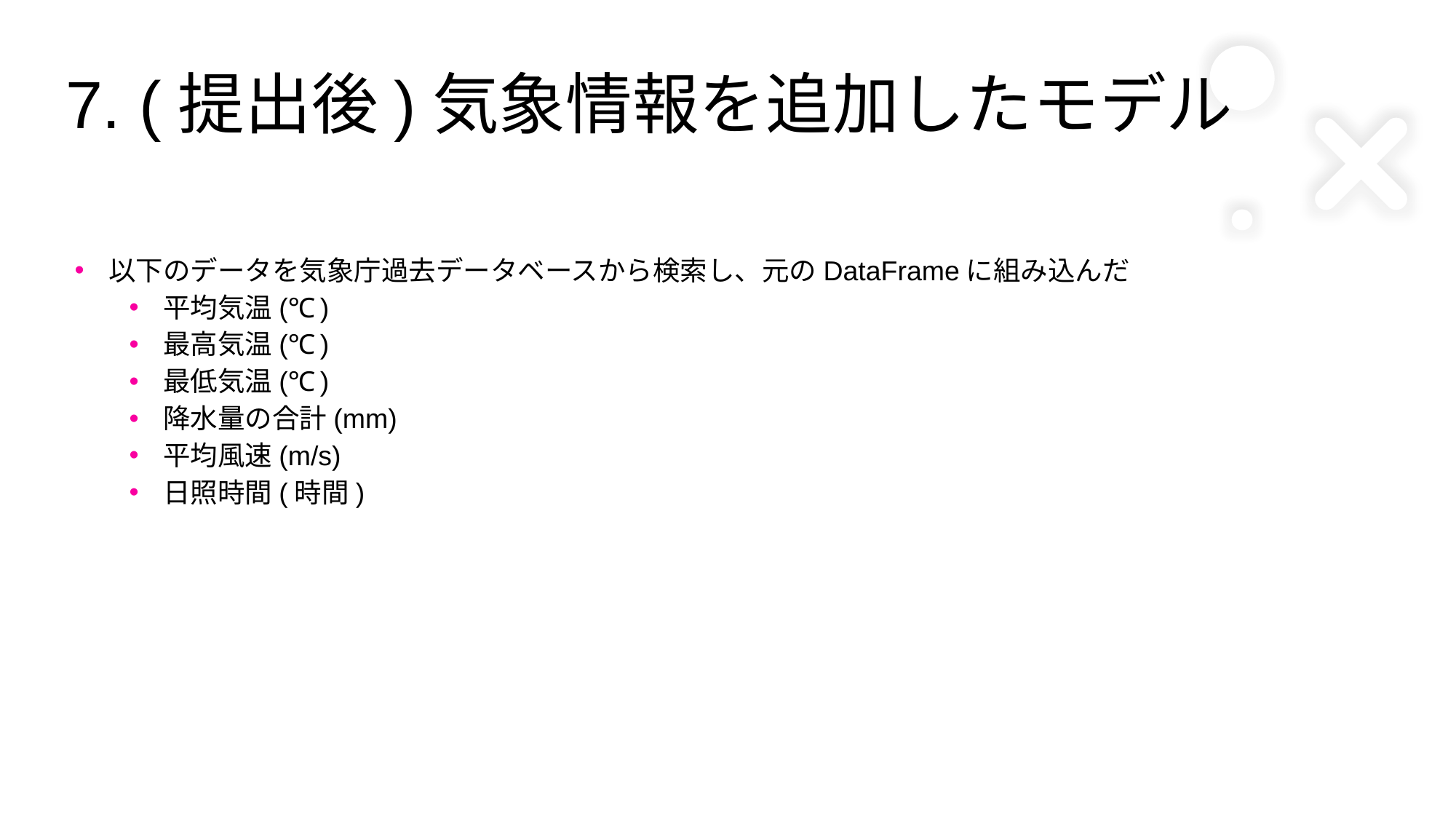

# 7. (提出後)気象情報を追加したモデル
以下のデータを気象庁過去データベースから検索し、元のDataFrameに組み込んだ
平均気温(℃)
最高気温(℃)
最低気温(℃)
降水量の合計(mm)
平均風速(m/s)
日照時間(時間)